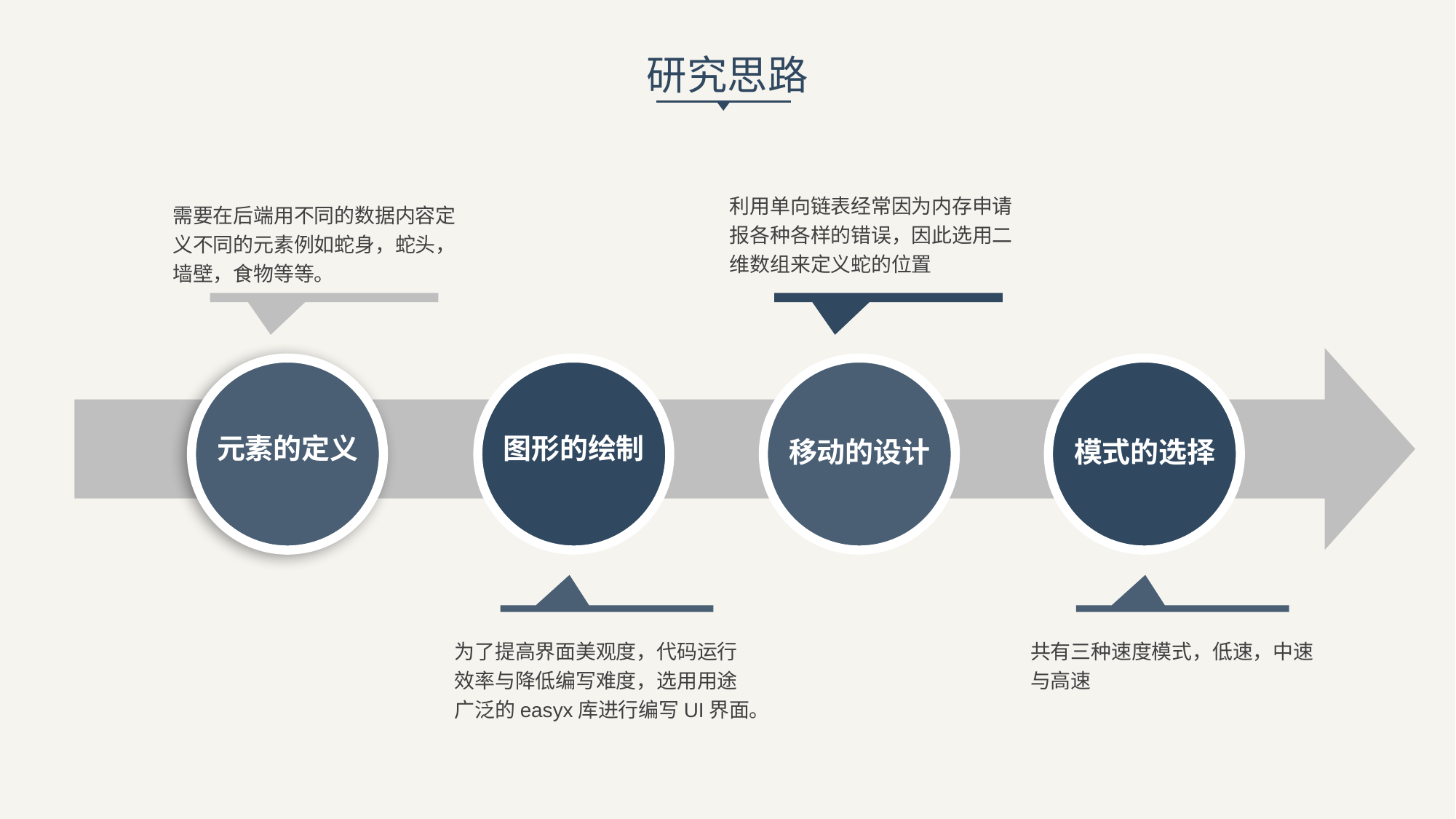

研究思路
利用单向链表经常因为内存申请报各种各样的错误，因此选用二维数组来定义蛇的位置
需要在后端用不同的数据内容定义不同的元素例如蛇身，蛇头，墙壁，食物等等。

移动的设计

元素的定义

图形的绘制

模式的选择

为了提高界面美观度，代码运行效率与降低编写难度，选用用途广泛的easyx库进行编写UI界面。
共有三种速度模式，低速，中速与高速
延迟符号